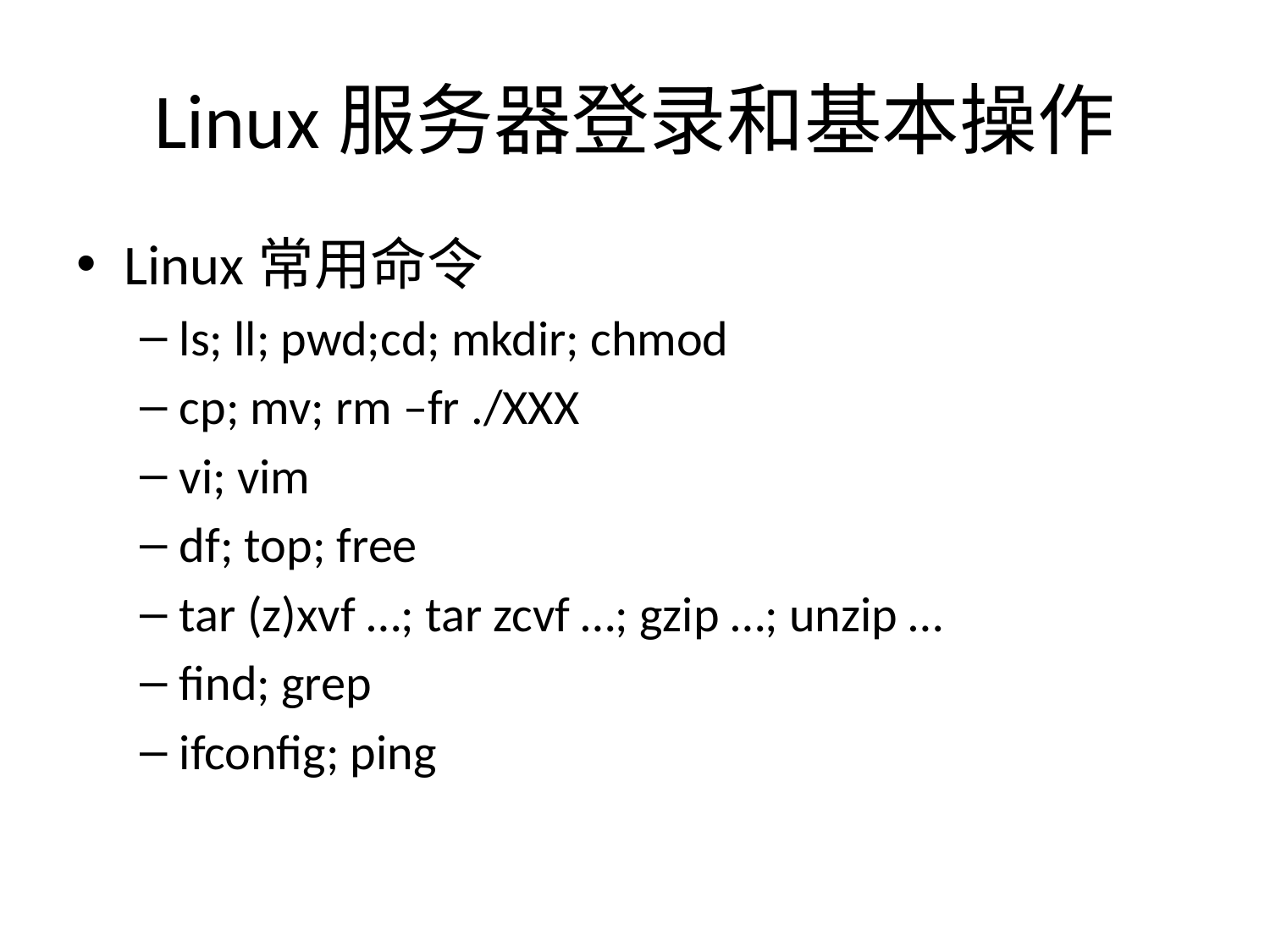

# Linux服务器登录和基本操作
Linux常用命令
ls; ll; pwd;cd; mkdir; chmod
cp; mv; rm –fr ./XXX
vi; vim
df; top; free
tar (z)xvf …; tar zcvf …; gzip …; unzip …
find; grep
ifconfig; ping